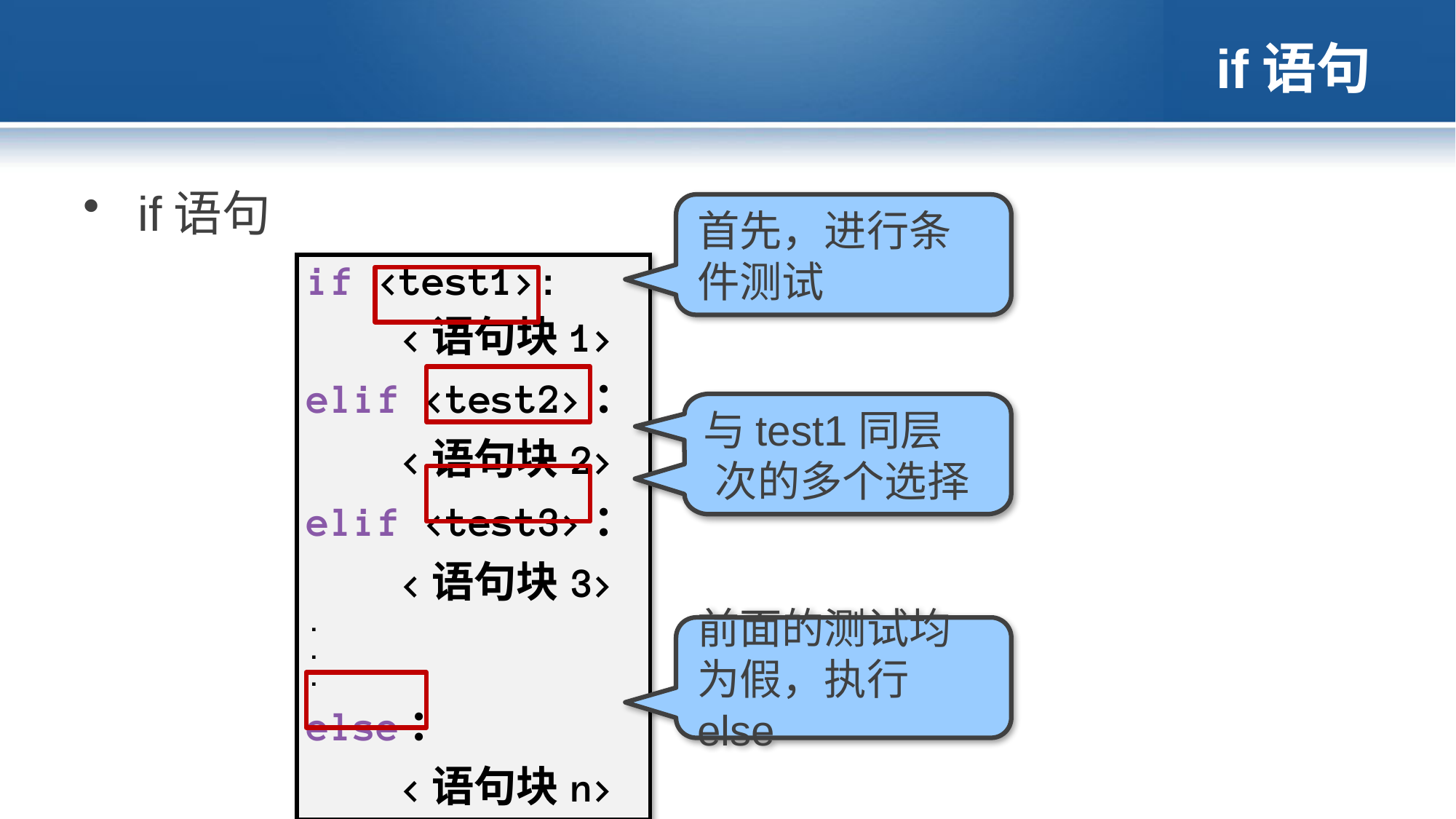

# if语句
 if语句
首先，进行条件测试
| if <test1>: <语句块1> elif <test2>： <语句块2> elif <test3>： <语句块3> . . . else： <语句块n> |
| --- |

与test1同层
   次的多个选择

前面的测试均为假，执行else